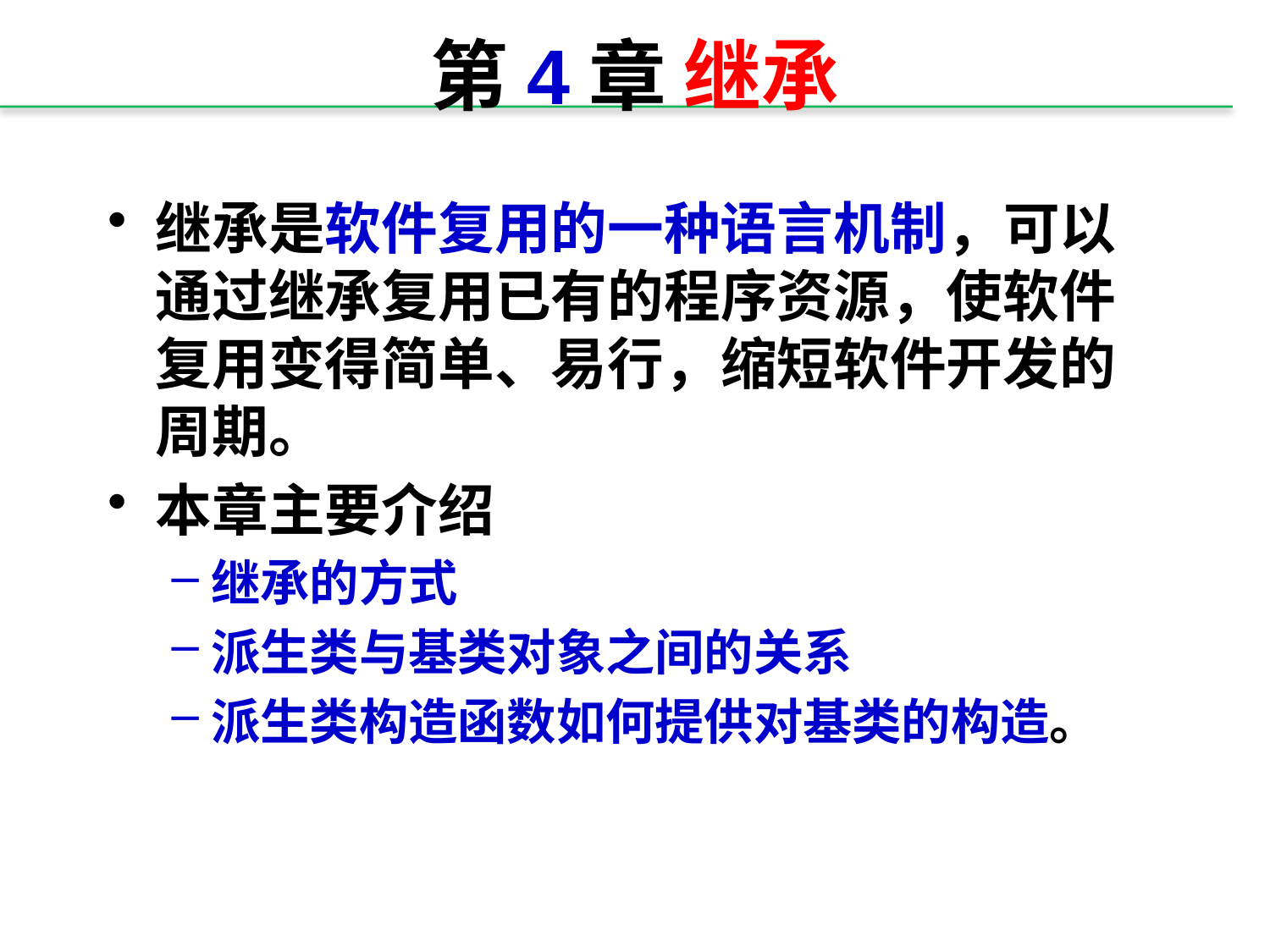

# 第4章 继承
继承是软件复用的一种语言机制，可以通过继承复用已有的程序资源，使软件复用变得简单、易行，缩短软件开发的周期。
本章主要介绍
继承的方式
派生类与基类对象之间的关系
派生类构造函数如何提供对基类的构造。